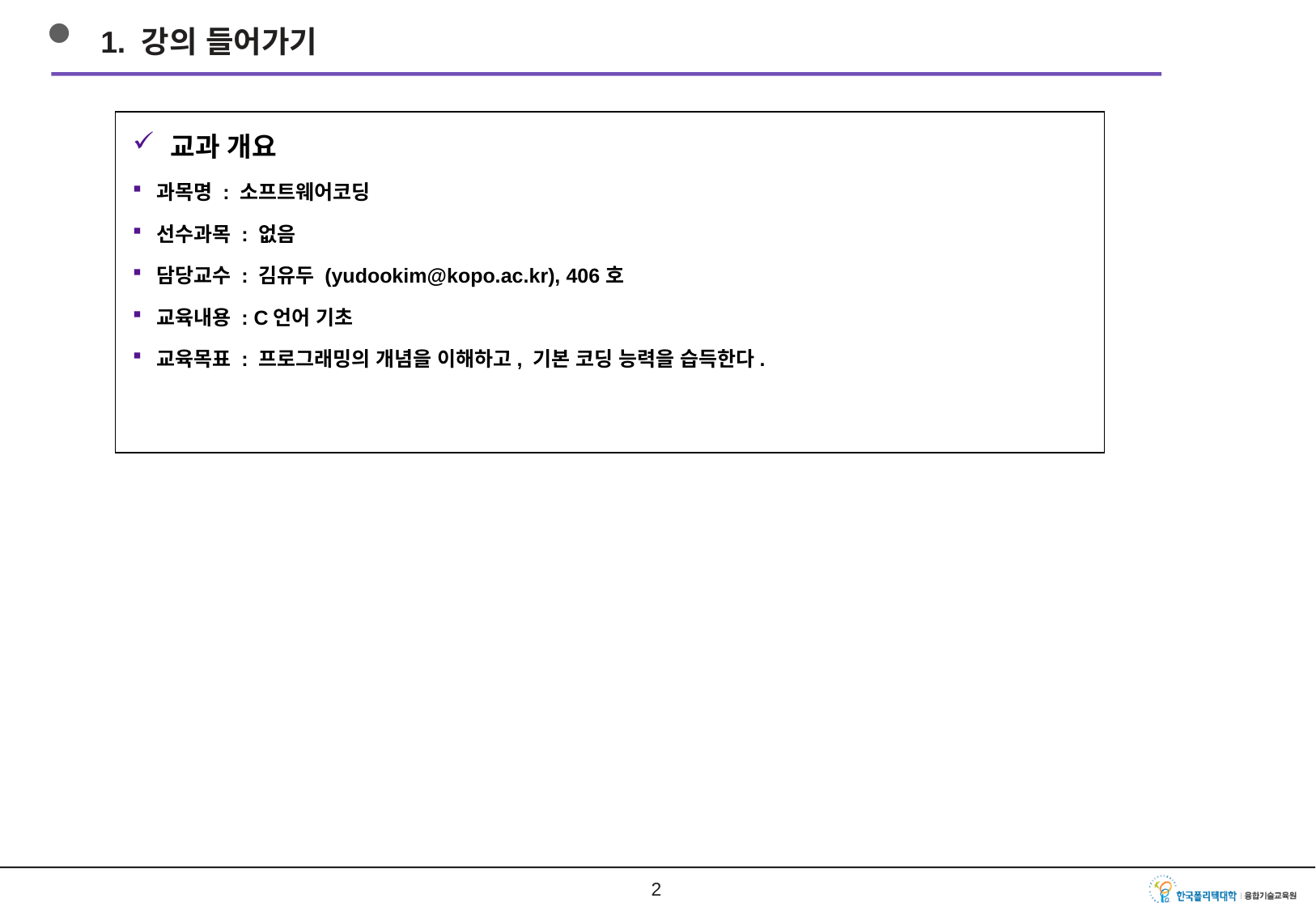

1. 강의 들어가기
교과 개요
과목명 : 소프트웨어코딩
선수과목 : 없음
담당교수 : 김유두 (yudookim@kopo.ac.kr), 406호
교육내용 : C언어 기초
교육목표 : 프로그래밍의 개념을 이해하고, 기본 코딩 능력을 습득한다.
2